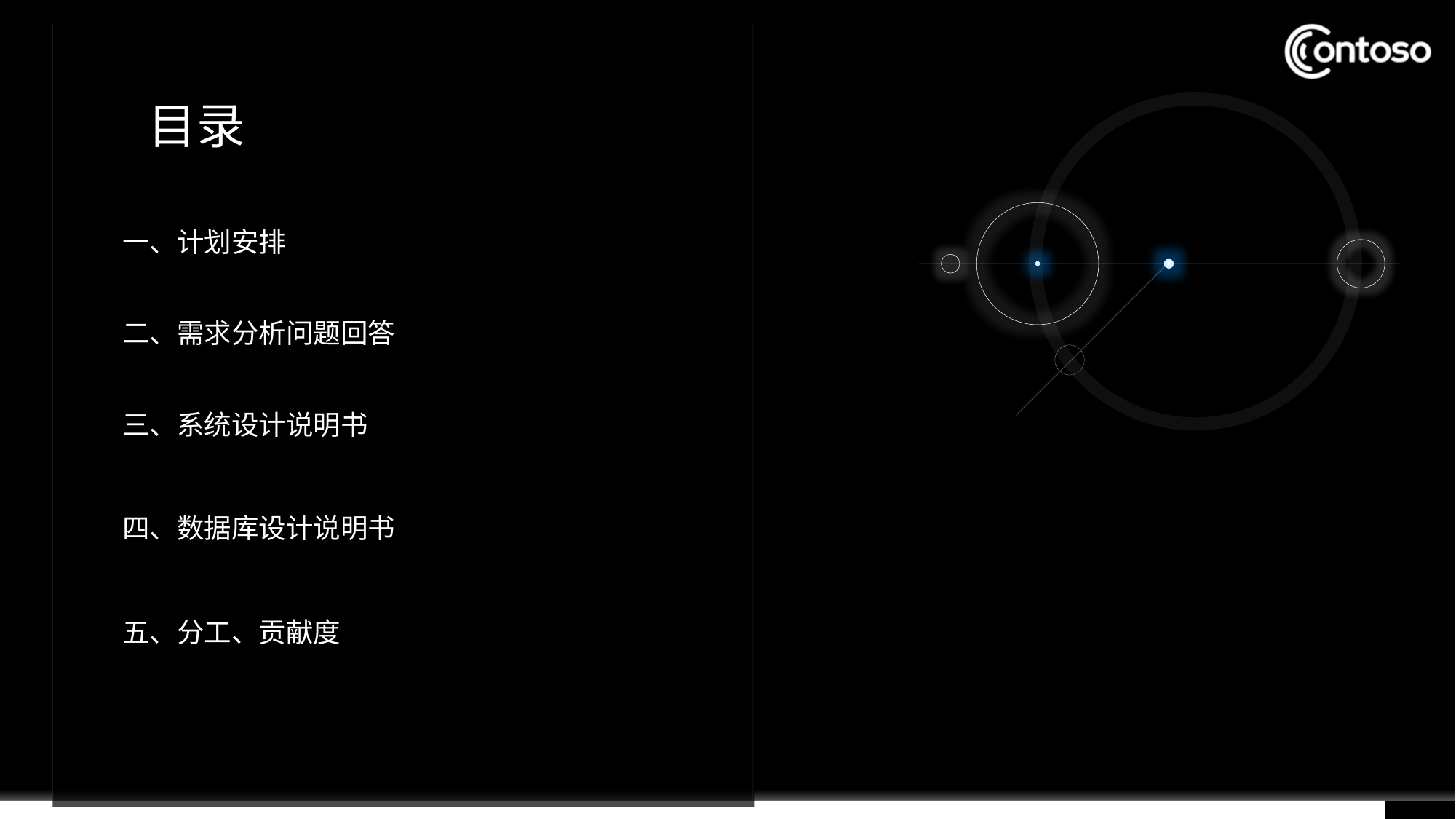

目录

一、计划安排
二、需求分析问题回答
三、系统设计说明书
四、数据库设计说明书
五、分工、贡献度